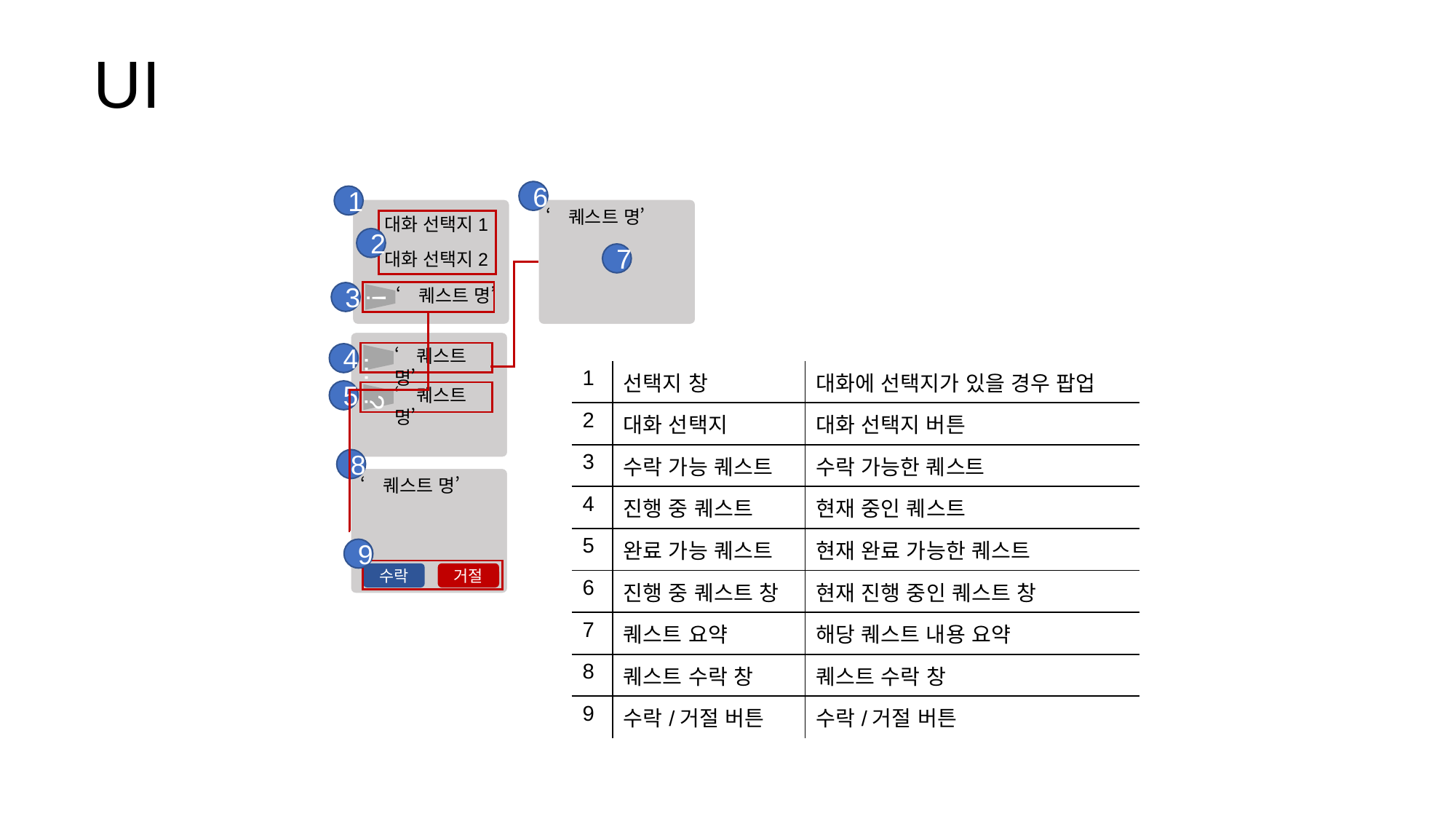

UI
6

‘퀘스트 명’
7
1

대화 선택지1

2
대화 선택지2
‘퀘스트 명’
!

3

…

4
5
?

‘퀘스트 명’
‘퀘스트 명’
| 1 | 선택지 창 | 대화에 선택지가 있을 경우 팝업 |
| --- | --- | --- |
| 2 | 대화 선택지 | 대화 선택지 버튼 |
| 3 | 수락 가능 퀘스트 | 수락 가능한 퀘스트 |
| 4 | 진행 중 퀘스트 | 현재 중인 퀘스트 |
| 5 | 완료 가능 퀘스트 | 현재 완료 가능한 퀘스트 |
| 6 | 진행 중 퀘스트 창 | 현재 진행 중인 퀘스트 창 |
| 7 | 퀘스트 요약 | 해당 퀘스트 내용 요약 |
| 8 | 퀘스트 수락 창 | 퀘스트 수락 창 |
| 9 | 수락/거절 버튼 | 수락/거절 버튼 |
8

‘퀘스트 명’
9

수락
거절